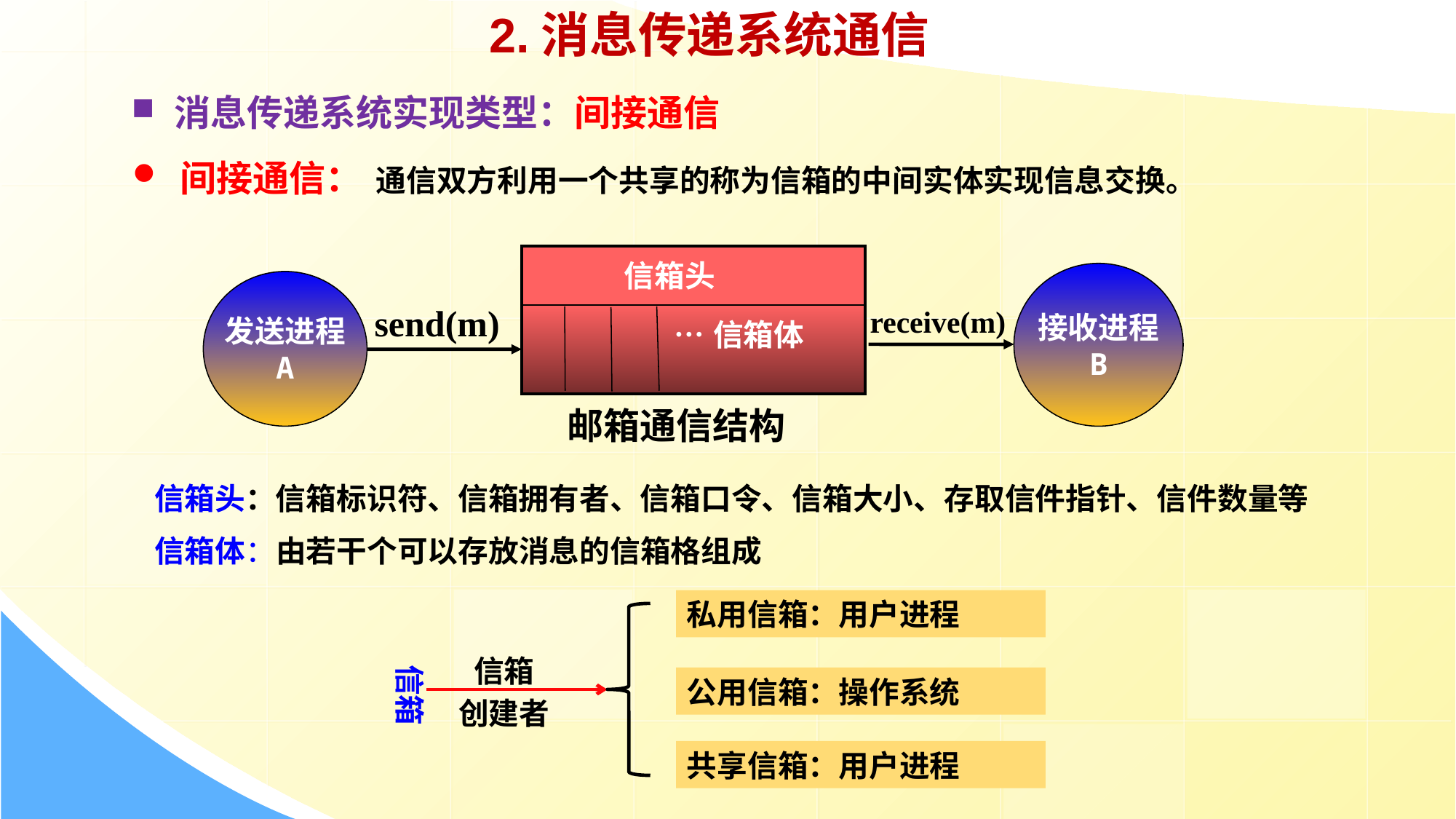

2.消息传递系统通信
 消息传递系统实现类型：间接通信
 间接通信：  通信双方利用一个共享的称为信箱的中间实体实现信息交换。
| 信箱头 |
| --- |
| …信箱体 |
接收进程
B
发送进程
A
send(m)
receive(m)

邮箱通信结构
信箱头：信箱标识符、信箱拥有者、信箱口令、信箱大小、存取信件指针、信件数量等
信箱体：由若干个可以存放消息的信箱格组成
私用信箱：用户进程

信箱
创建者
信箱
公用信箱：操作系统
共享信箱：用户进程